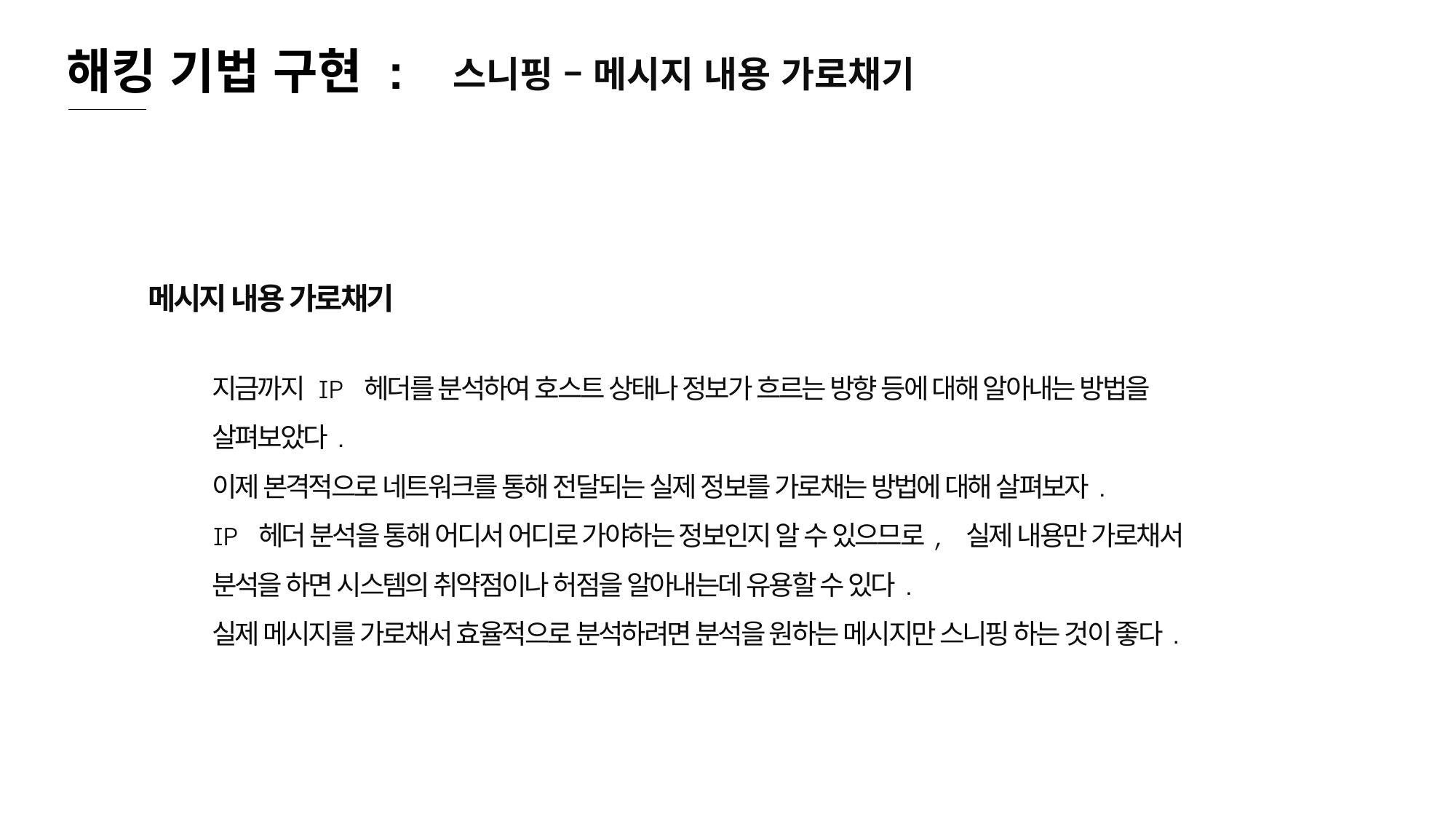

해킹 기법 구현 :
스니핑 – 메시지 내용 가로채기
메시지 내용 가로채기
지금까지 IP 헤더를 분석하여 호스트 상태나 정보가 흐르는 방향 등에 대해 알아내는 방법을 살펴보았다.
이제 본격적으로 네트워크를 통해 전달되는 실제 정보를 가로채는 방법에 대해 살펴보자.
IP 헤더 분석을 통해 어디서 어디로 가야하는 정보인지 알 수 있으므로, 실제 내용만 가로채서 분석을 하면 시스템의 취약점이나 허점을 알아내는데 유용할 수 있다.
실제 메시지를 가로채서 효율적으로 분석하려면 분석을 원하는 메시지만 스니핑 하는 것이 좋다.